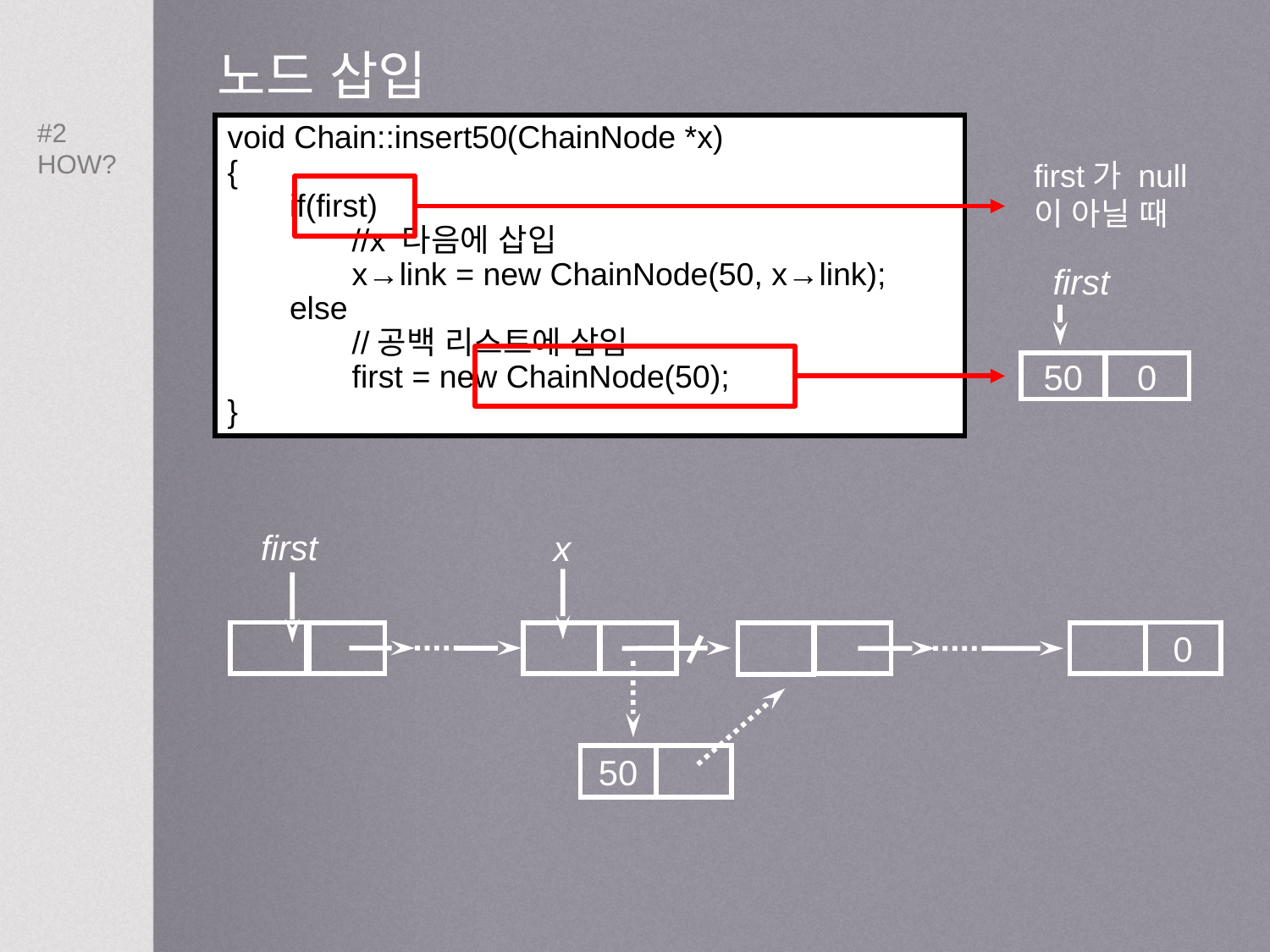

노드 삽입
#2 HOW?
void Chain::insert50(ChainNode *x)
{
       if(first)
              //x 다음에 삽입
              x→link = new ChainNode(50, x→link);
       else
              //공백 리스트에 삽입
              first = new ChainNode(50);
}
first가 null이 아닐 때

first

50
0
first
x

0

50